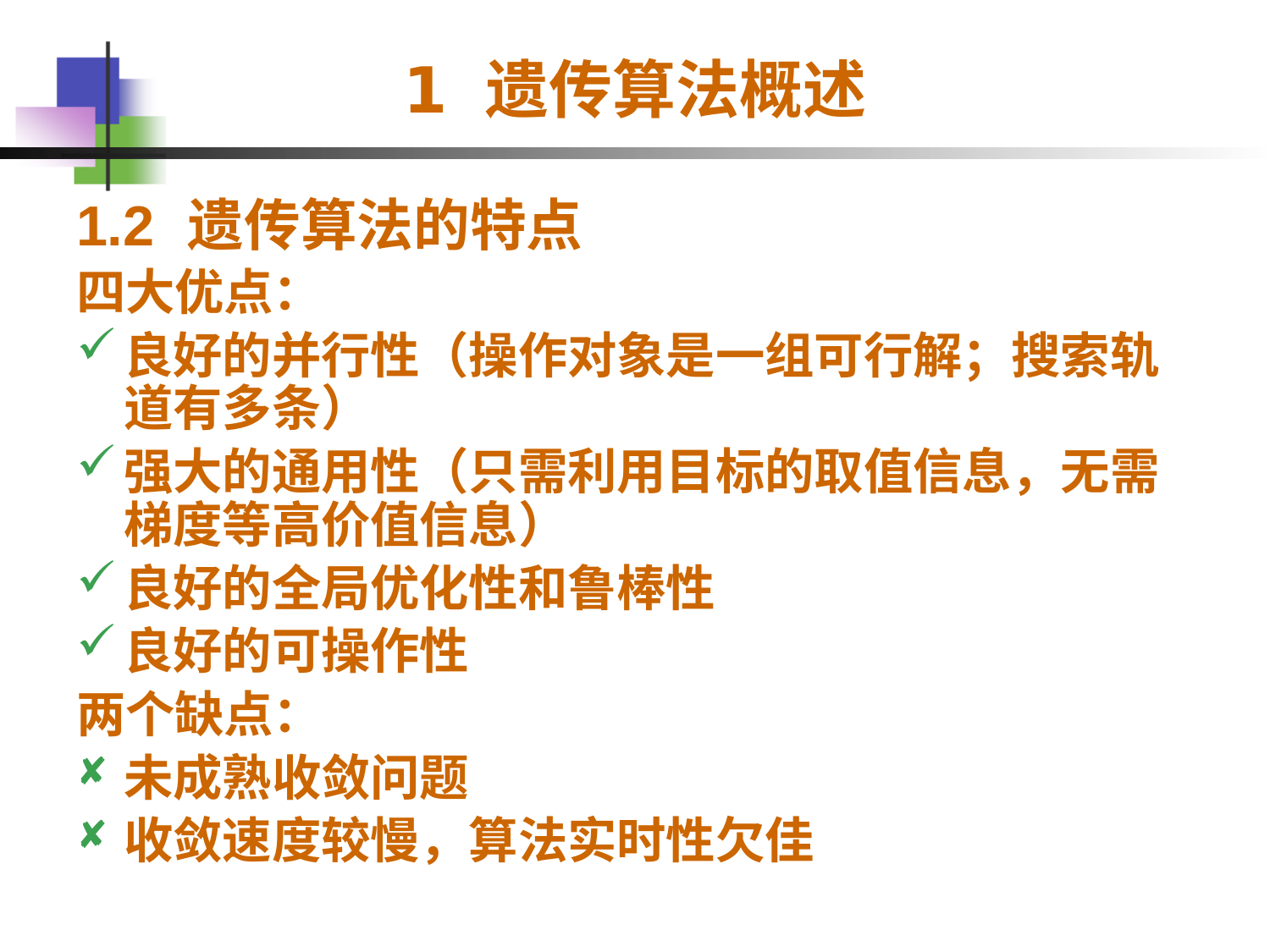

# 1 遗传算法概述
1.2 遗传算法的特点
四大优点：
良好的并行性（操作对象是一组可行解；搜索轨道有多条）
强大的通用性（只需利用目标的取值信息，无需梯度等高价值信息）
良好的全局优化性和鲁棒性
良好的可操作性
两个缺点：
未成熟收敛问题
收敛速度较慢，算法实时性欠佳